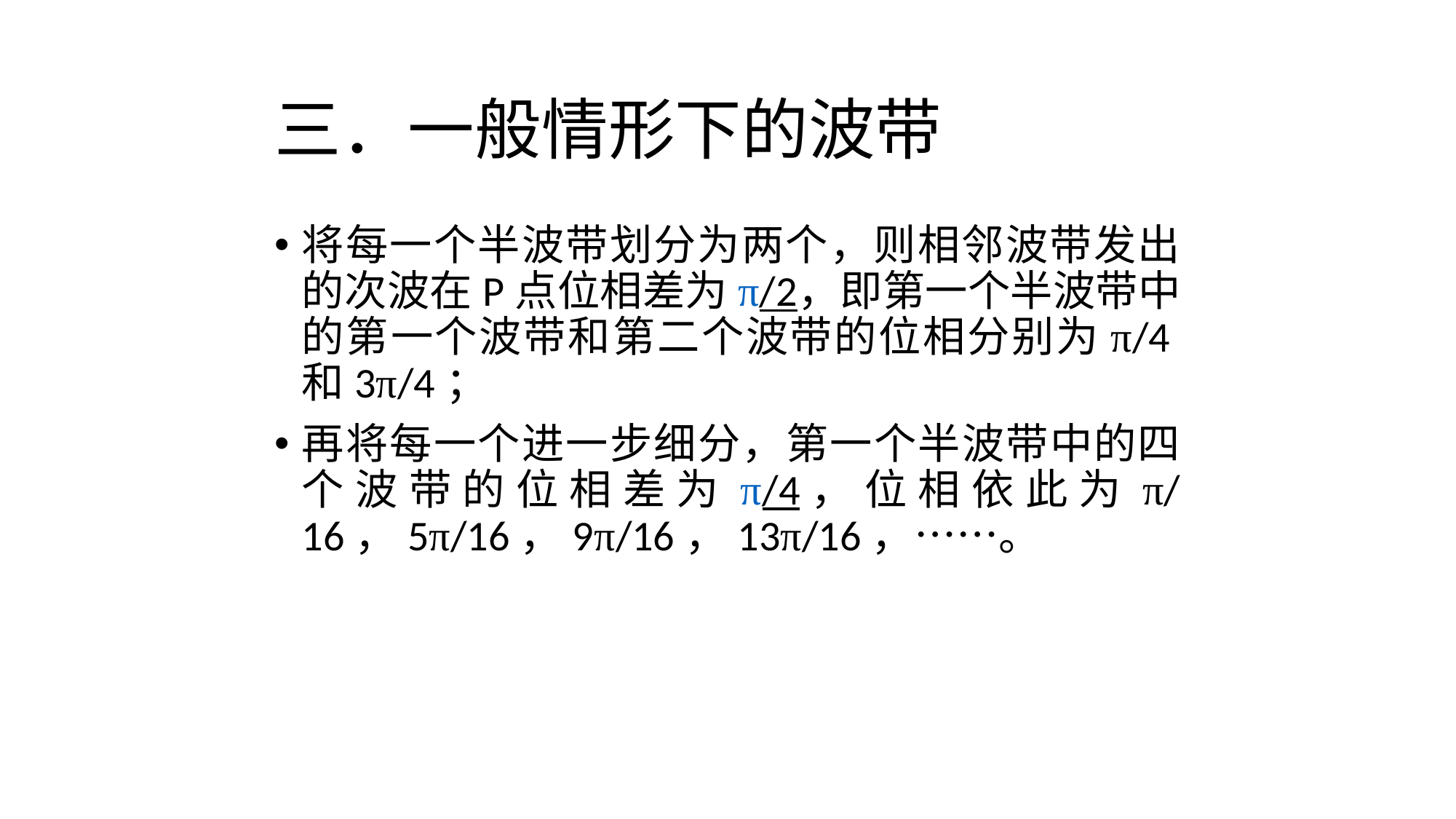

# 三．一般情形下的波带
将每一个半波带划分为两个，则相邻波带发出的次波在P点位相差为π/2，即第一个半波带中的第一个波带和第二个波带的位相分别为π/4和3π/4；
再将每一个进一步细分，第一个半波带中的四个波带的位相差为π/4，位相依此为π/16，5π/16，9π/16，13π/16，……。